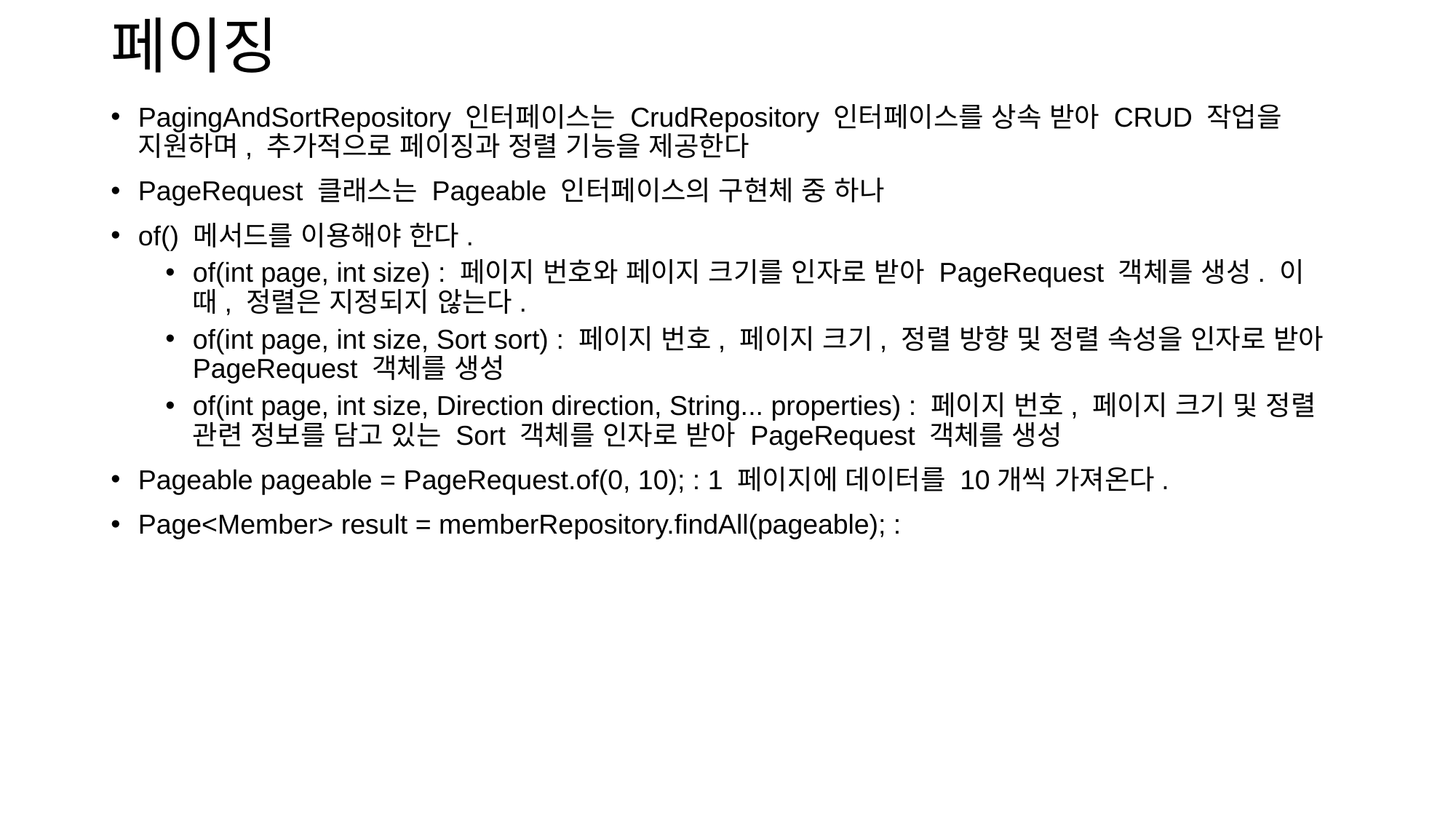

# 페이징
PagingAndSortRepository 인터페이스는 CrudRepository 인터페이스를 상속 받아 CRUD 작업을 지원하며, 추가적으로 페이징과 정렬 기능을 제공한다
PageRequest 클래스는 Pageable 인터페이스의 구현체 중 하나
of() 메서드를 이용해야 한다.
of(int page, int size) : 페이지 번호와 페이지 크기를 인자로 받아 PageRequest 객체를 생성. 이 때, 정렬은 지정되지 않는다.
of(int page, int size, Sort sort) : 페이지 번호, 페이지 크기, 정렬 방향 및 정렬 속성을 인자로 받아 PageRequest 객체를 생성
of(int page, int size, Direction direction, String... properties) : 페이지 번호, 페이지 크기 및 정렬 관련 정보를 담고 있는 Sort 객체를 인자로 받아 PageRequest 객체를 생성
Pageable pageable = PageRequest.of(0, 10); : 1 페이지에 데이터를 10개씩 가져온다.
Page<Member> result = memberRepository.findAll(pageable); :